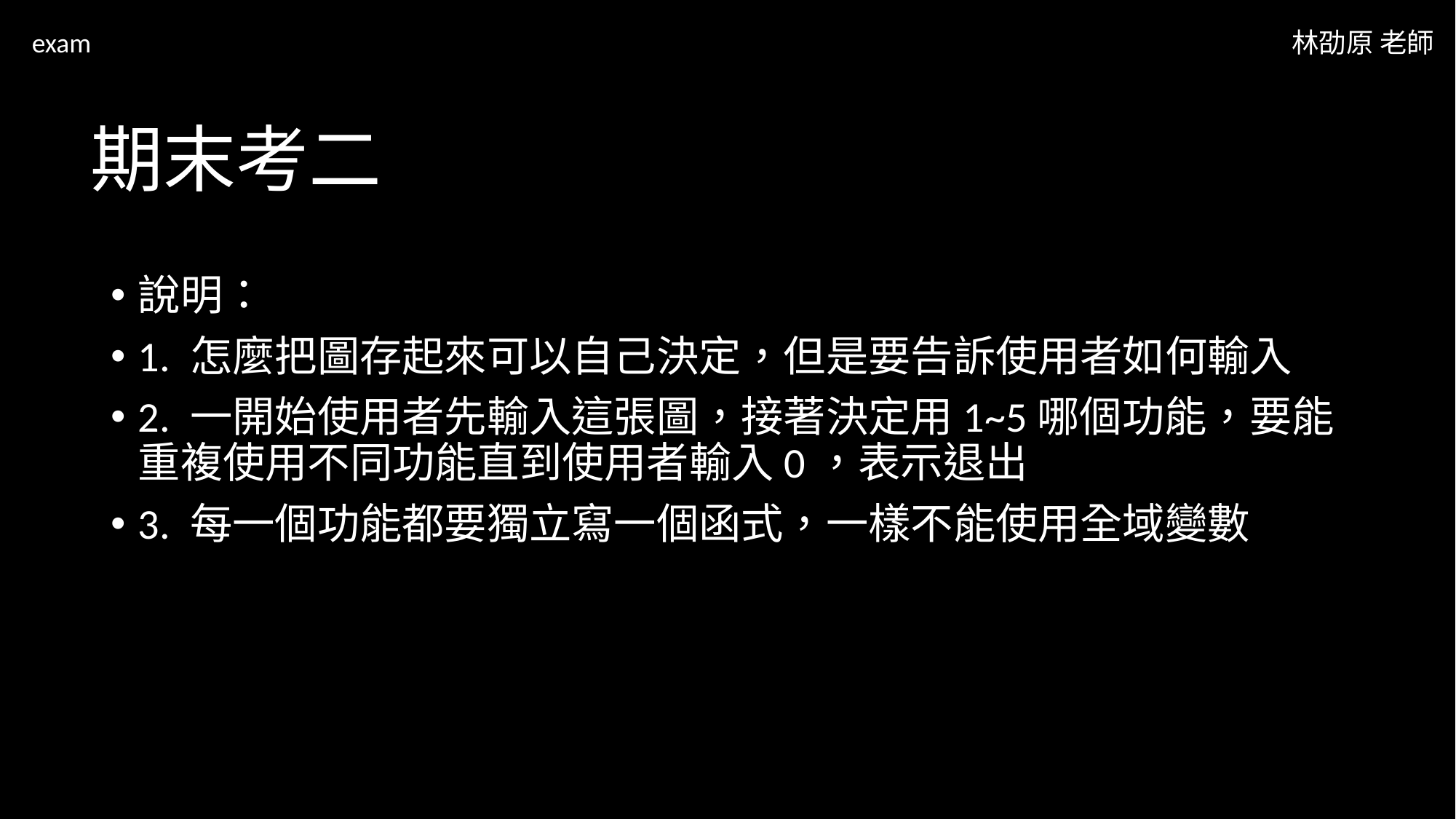

exam
林劭原 老師
# 期末考二
說明：
1. 怎麼把圖存起來可以自己決定，但是要告訴使用者如何輸入
2. 一開始使用者先輸入這張圖，接著決定用1~5哪個功能，要能重複使用不同功能直到使用者輸入0，表示退出
3. 每一個功能都要獨立寫一個函式，一樣不能使用全域變數